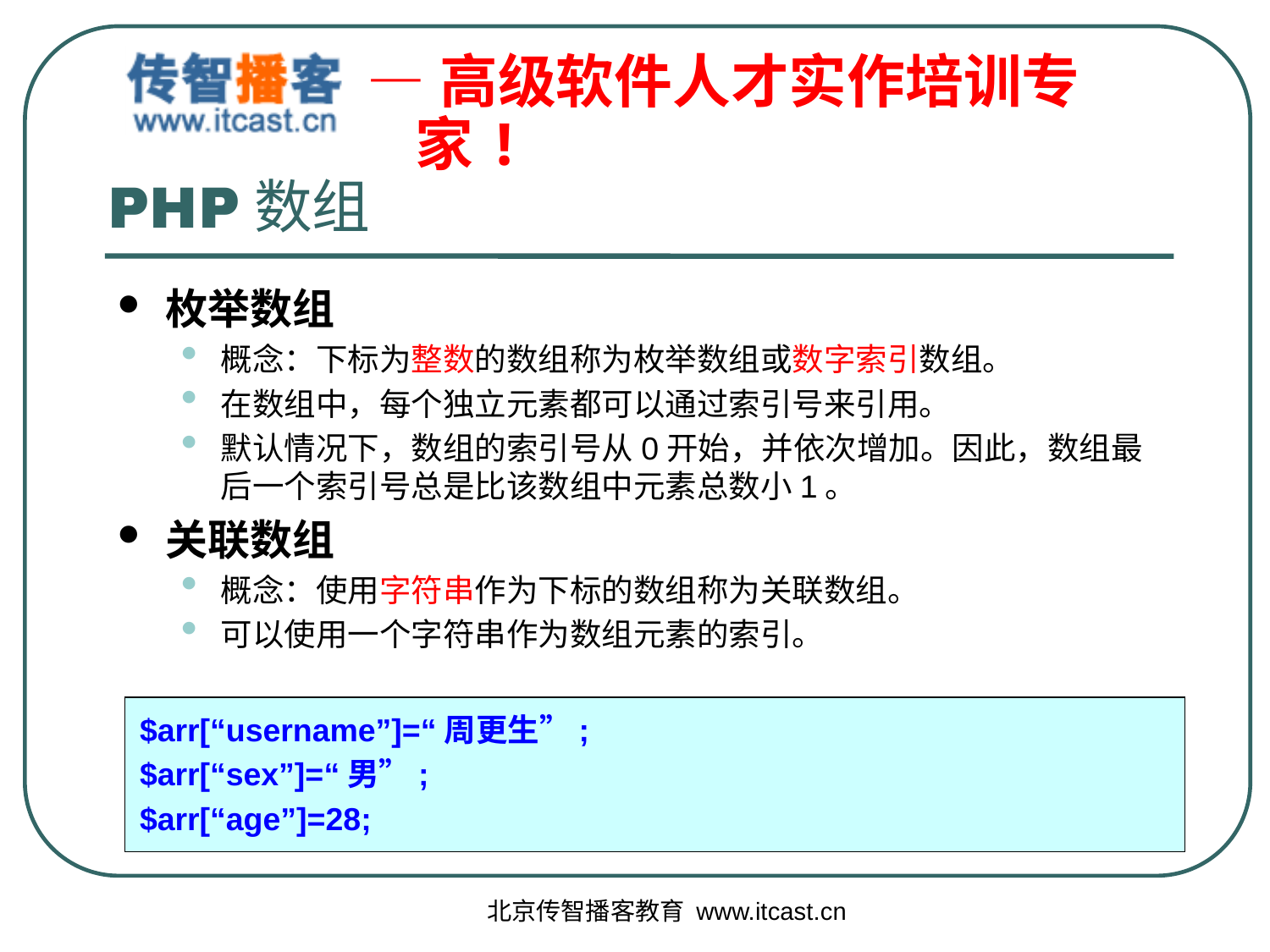

# PHP数组
枚举数组
概念：下标为整数的数组称为枚举数组或数字索引数组。
在数组中，每个独立元素都可以通过索引号来引用。
默认情况下，数组的索引号从0开始，并依次增加。因此，数组最后一个索引号总是比该数组中元素总数小1。
关联数组
概念：使用字符串作为下标的数组称为关联数组。
可以使用一个字符串作为数组元素的索引。
$arr[“username”]=“周更生”;
$arr[“sex”]=“男”;
$arr[“age”]=28;